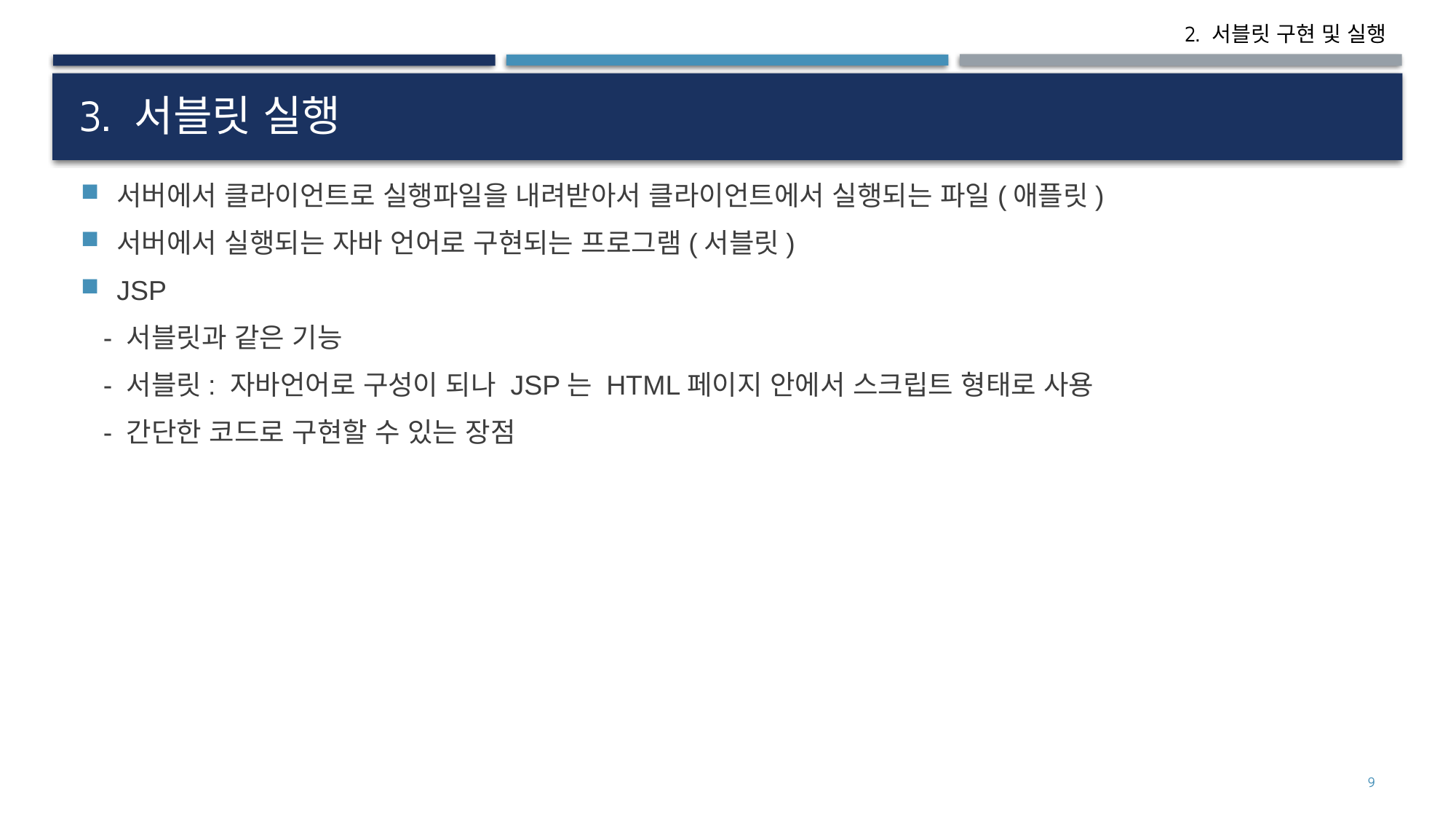

# 3. 서블릿 실행
서버에서 클라이언트로 실행파일을 내려받아서 클라이언트에서 실행되는 파일(애플릿)
서버에서 실행되는 자바 언어로 구현되는 프로그램(서블릿)
JSP
   - 서블릿과 같은 기능
   - 서블릿: 자바언어로 구성이 되나 JSP는 HTML페이지 안에서 스크립트 형태로 사용
   - 간단한 코드로 구현할 수 있는 장점

9